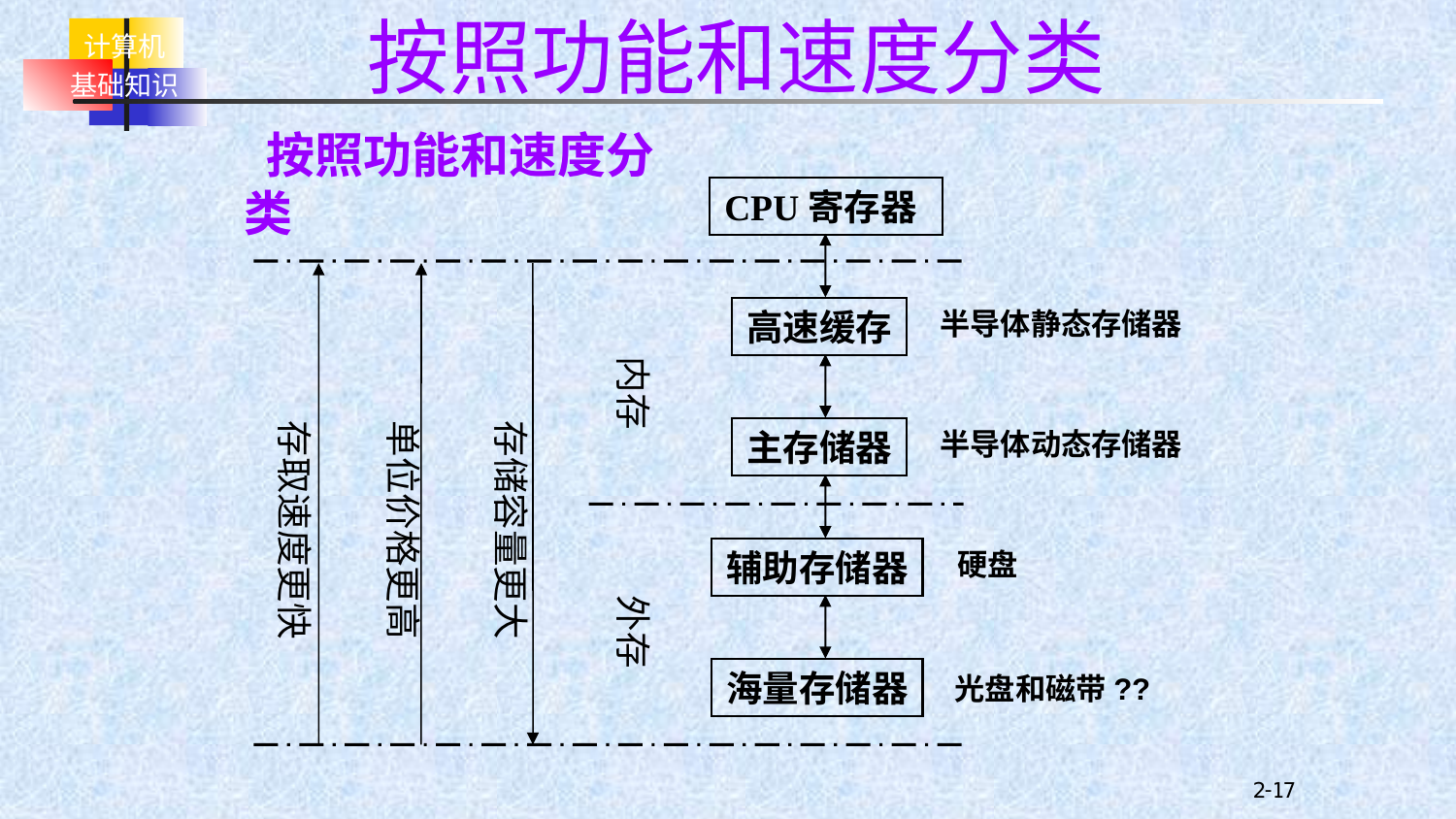

按照功能和速度分类
 按照功能和速度分类
CPU寄存器

高速缓存
半导体静态存储器
内存

存取速度更快
单位价格更高
存储容量更大
主存储器
半导体动态存储器

辅助存储器
硬盘
外存

海量存储器
光盘和磁带??

2-17